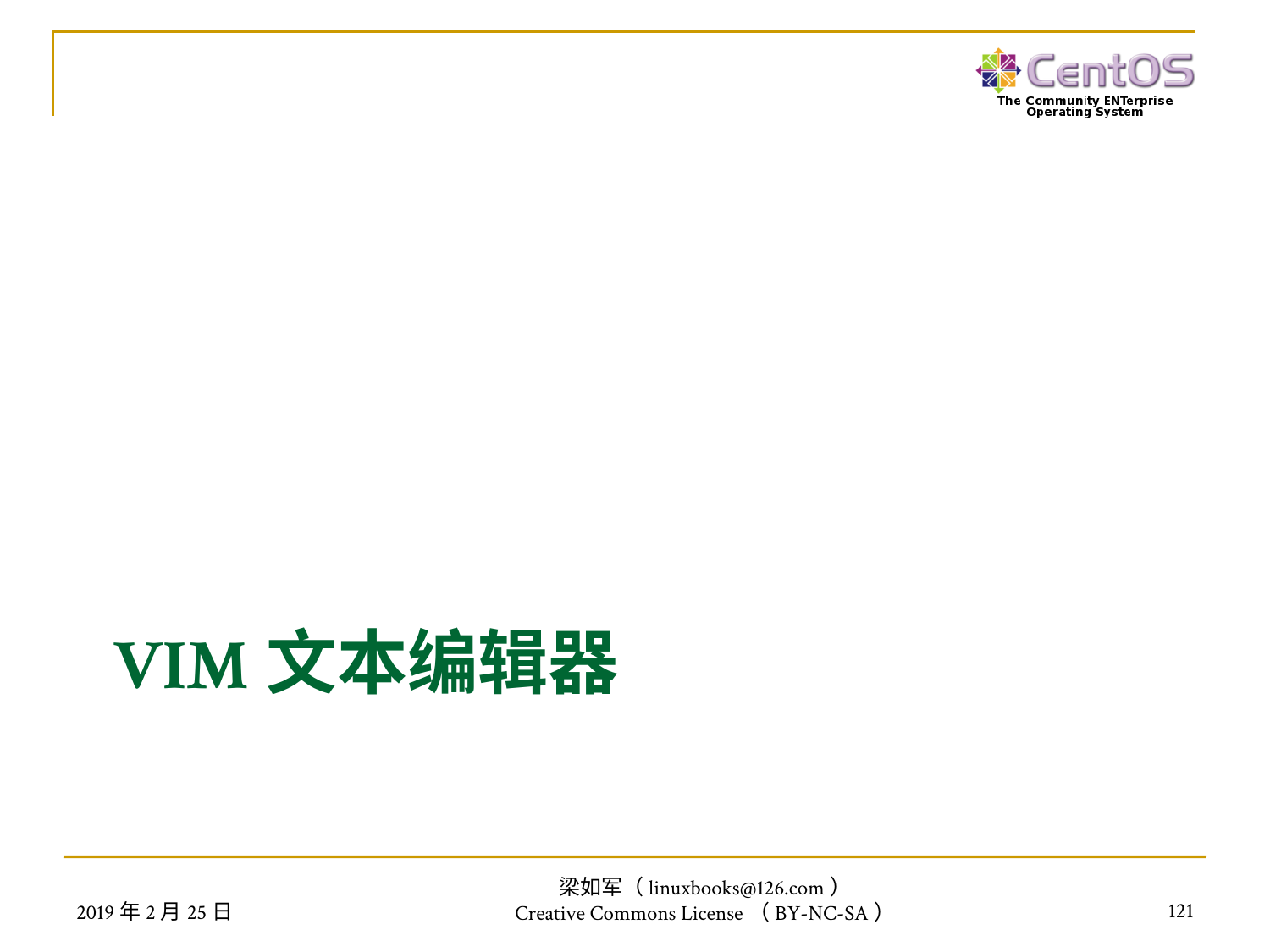

# Vim文本编辑器
2019年2月25日
121
梁如军（linuxbooks@126.com）
Creative Commons License（BY-NC-SA）